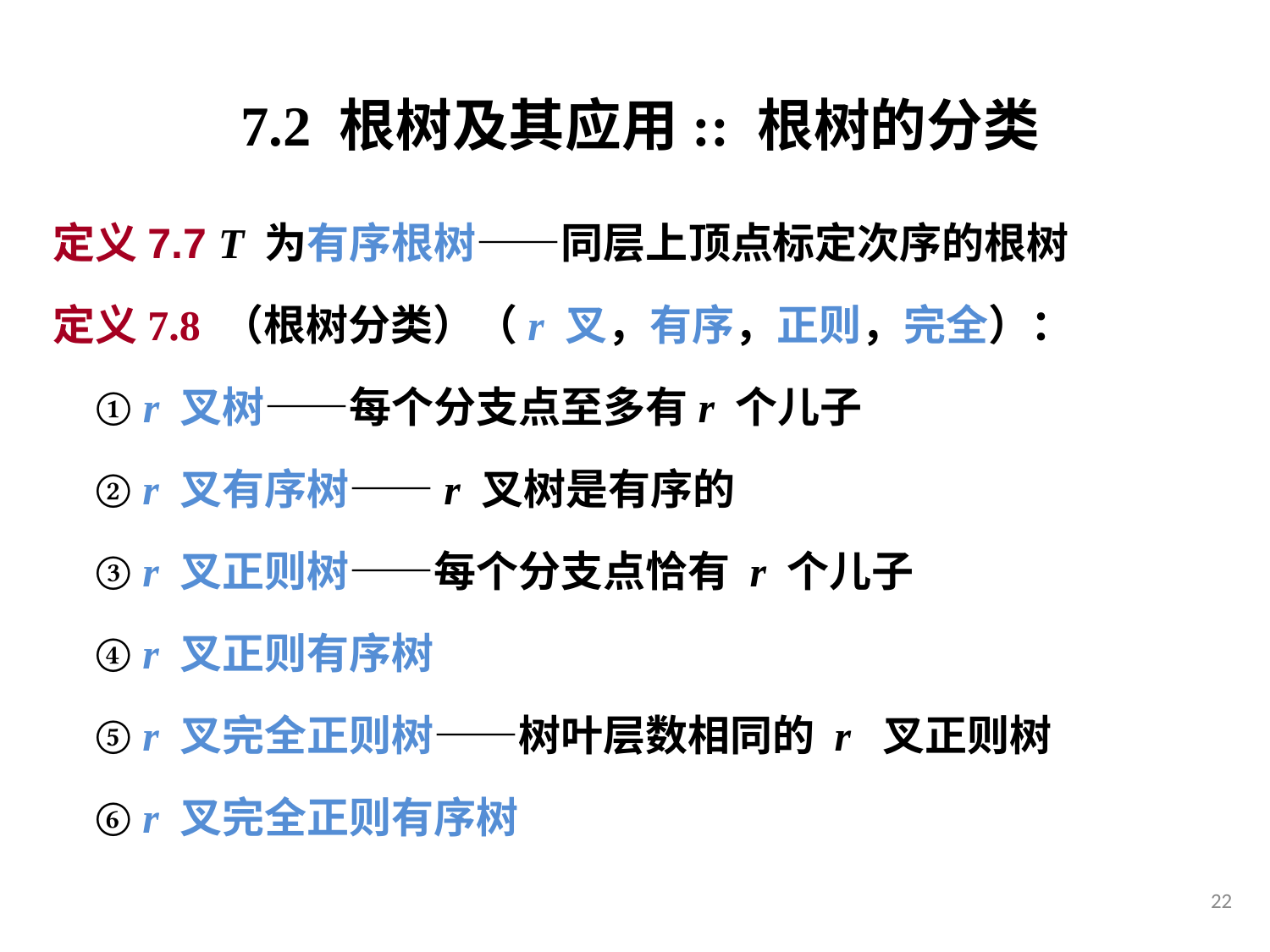

7.2 根树及其应用:: 根树的分类
定义7.7 T 为有序根树——同层上顶点标定次序的根树
定义7.8 （根树分类）（r 叉，有序，正则，完全）：
    ① r 叉树——每个分支点至多有r 个儿子
    ② r 叉有序树——r 叉树是有序的
    ③ r 叉正则树——每个分支点恰有 r 个儿子
    ④ r 叉正则有序树
    ⑤ r 叉完全正则树——树叶层数相同的 r  叉正则树
    ⑥ r 叉完全正则有序树
22